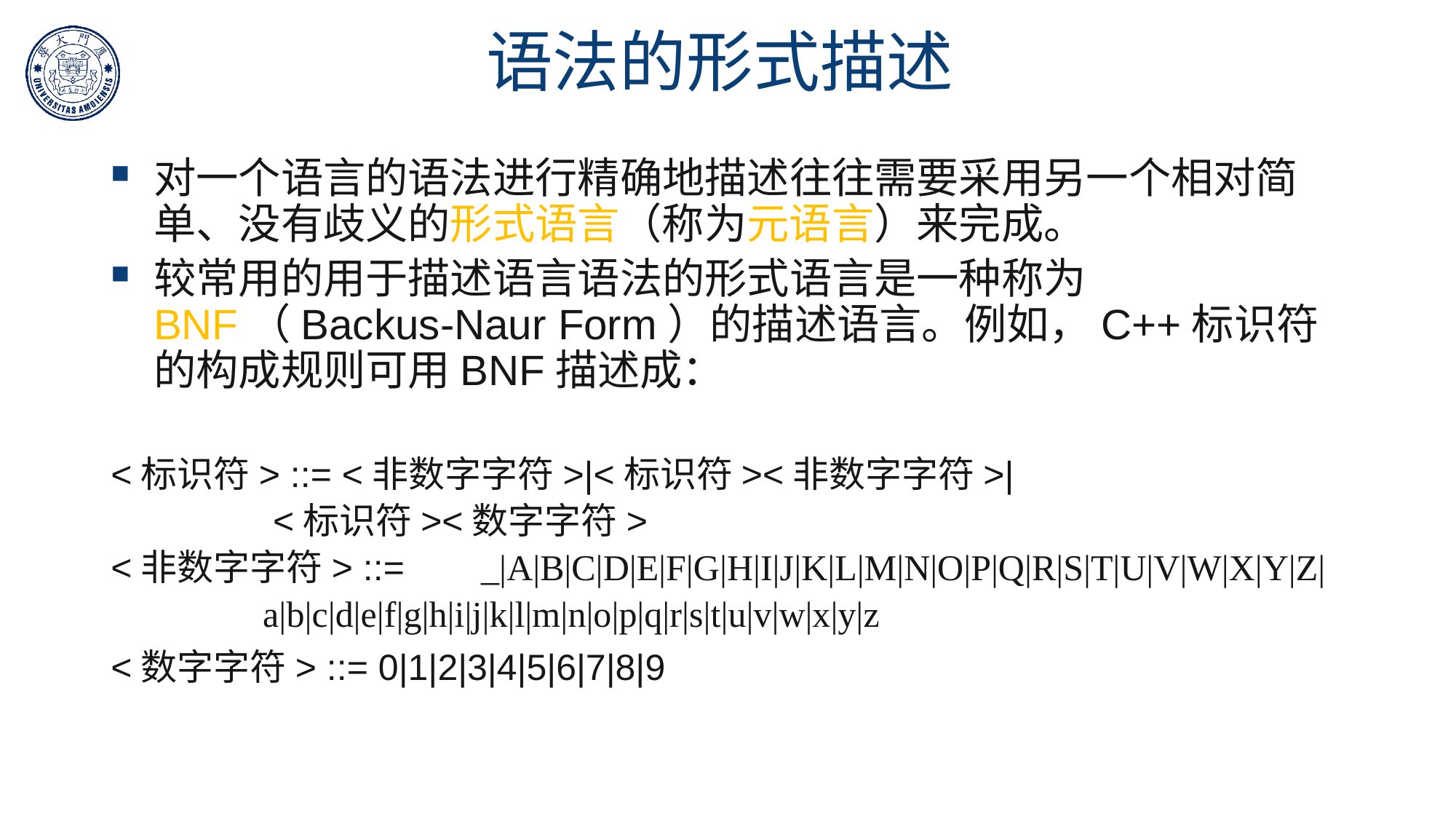

# 语法的形式描述
对一个语言的语法进行精确地描述往往需要采用另一个相对简单、没有歧义的形式语言（称为元语言）来完成。
较常用的用于描述语言语法的形式语言是一种称为BNF（Backus-Naur Form）的描述语言。例如，C++标识符的构成规则可用BNF描述成：

<标识符> ::= <非数字字符>|<标识符><非数字字符>|
		 <标识符><数字字符>
<非数字字符> ::=    	_|A|B|C|D|E|F|G|H|I|J|K|L|M|N|O|P|Q|R|S|T|U|V|W|X|Y|Z|
		a|b|c|d|e|f|g|h|i|j|k|l|m|n|o|p|q|r|s|t|u|v|w|x|y|z
<数字字符> ::= 0|1|2|3|4|5|6|7|8|9
70